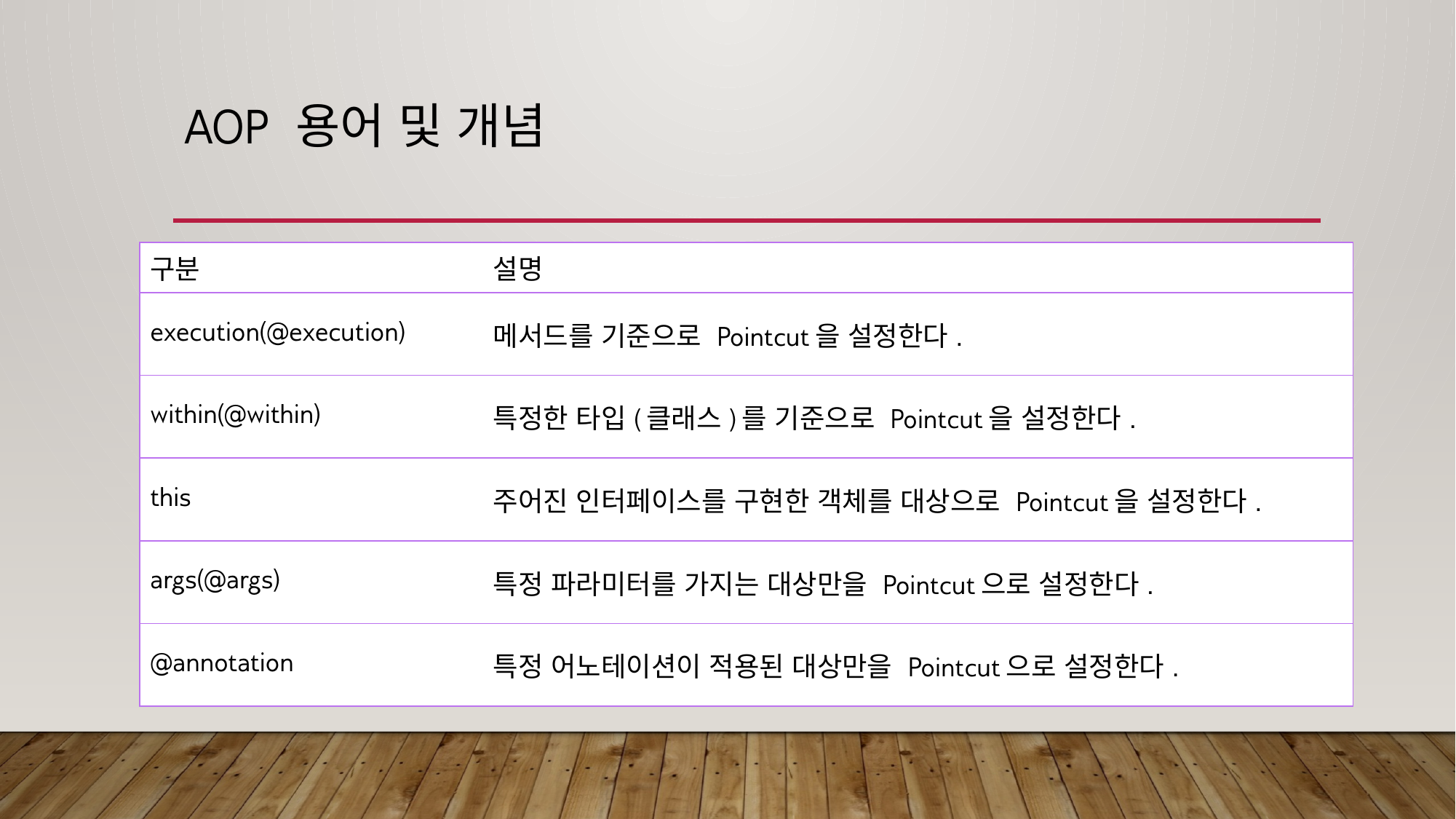

# AOP 용어 및 개념
| 구분 | 설명 |
| --- | --- |
| execution(@execution) | 메서드를 기준으로 Pointcut을 설정한다. |
| within(@within) | 특정한 타입(클래스)를 기준으로 Pointcut을 설정한다. |
| this | 주어진 인터페이스를 구현한 객체를 대상으로 Pointcut을 설정한다. |
| args(@args) | 특정 파라미터를 가지는 대상만을 Pointcut으로 설정한다. |
| @annotation | 특정 어노테이션이 적용된 대상만을 Pointcut으로 설정한다. |